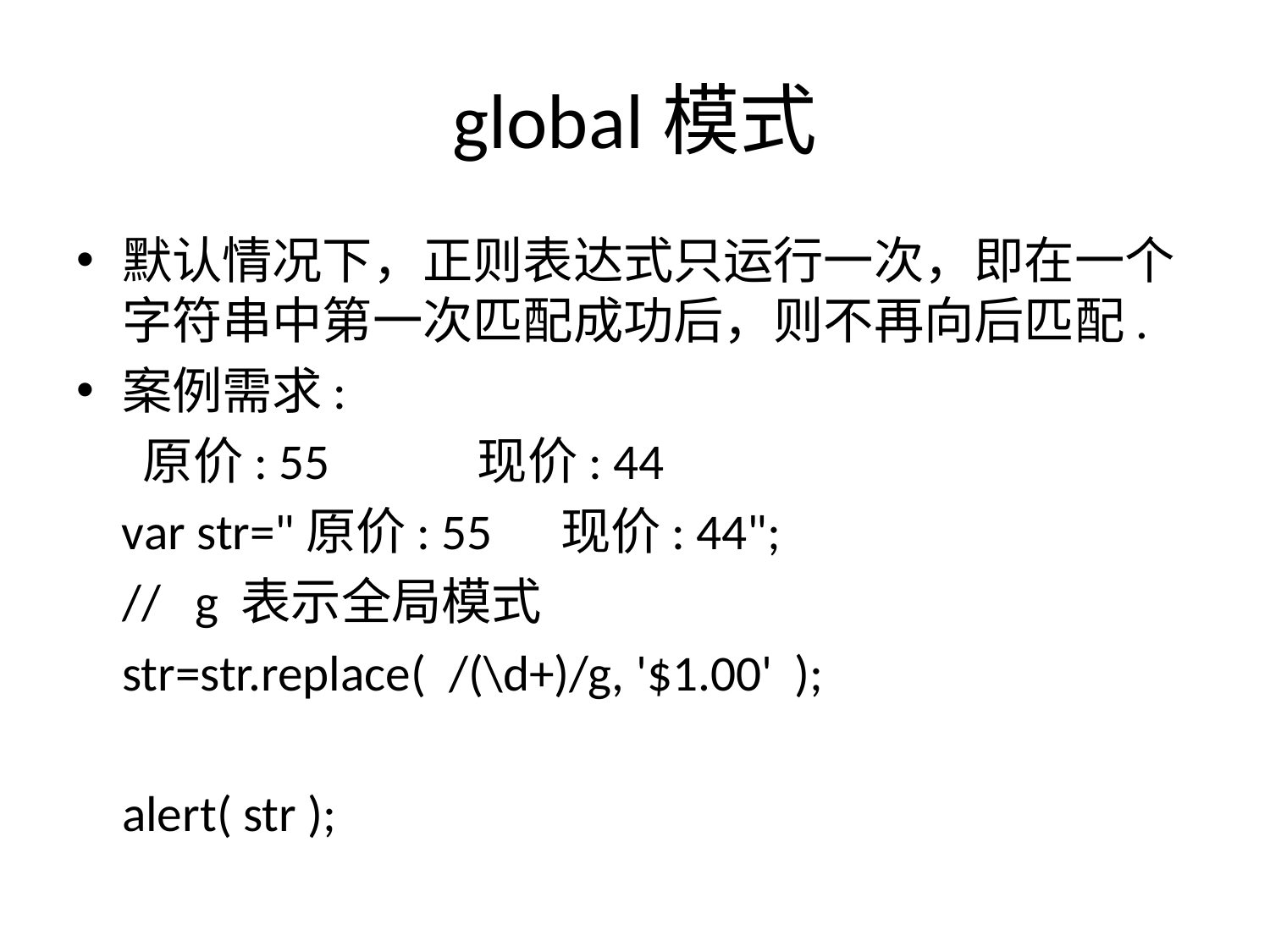

# global模式
默认情况下，正则表达式只运行一次，即在一个字符串中第一次匹配成功后，则不再向后匹配.
案例需求:
     原价: 55            现价: 44
    var str="原价: 55     现价: 44";
	//   g 表示全局模式
	str=str.replace(  /(\d+)/g, '$1.00'  );

	alert( str );